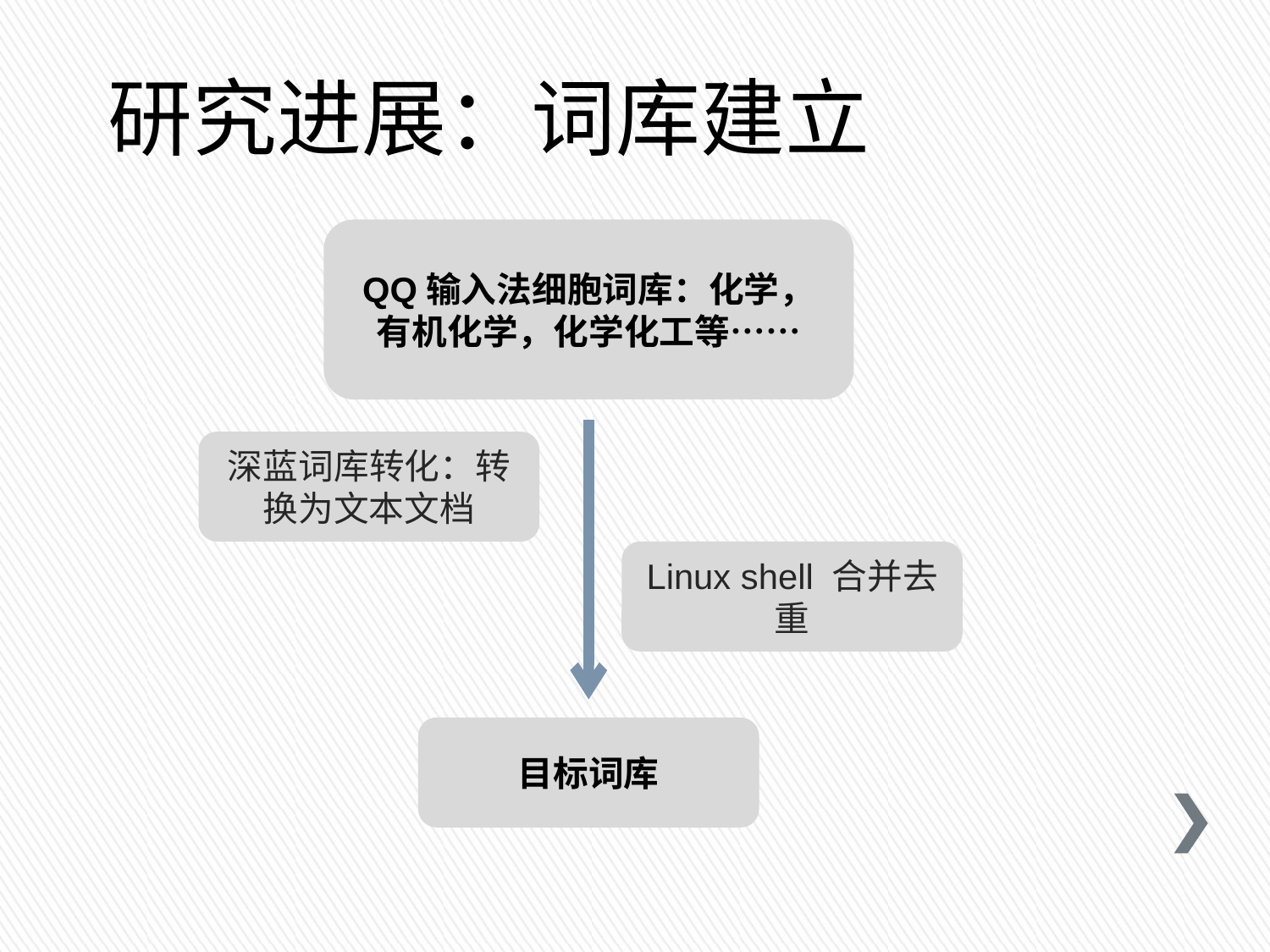

# 研究进展：词库建立
QQ输入法细胞词库：化学，有机化学，化学化工等……
深蓝词库转化：转换为文本文档
Linux shell 合并去重
目标词库